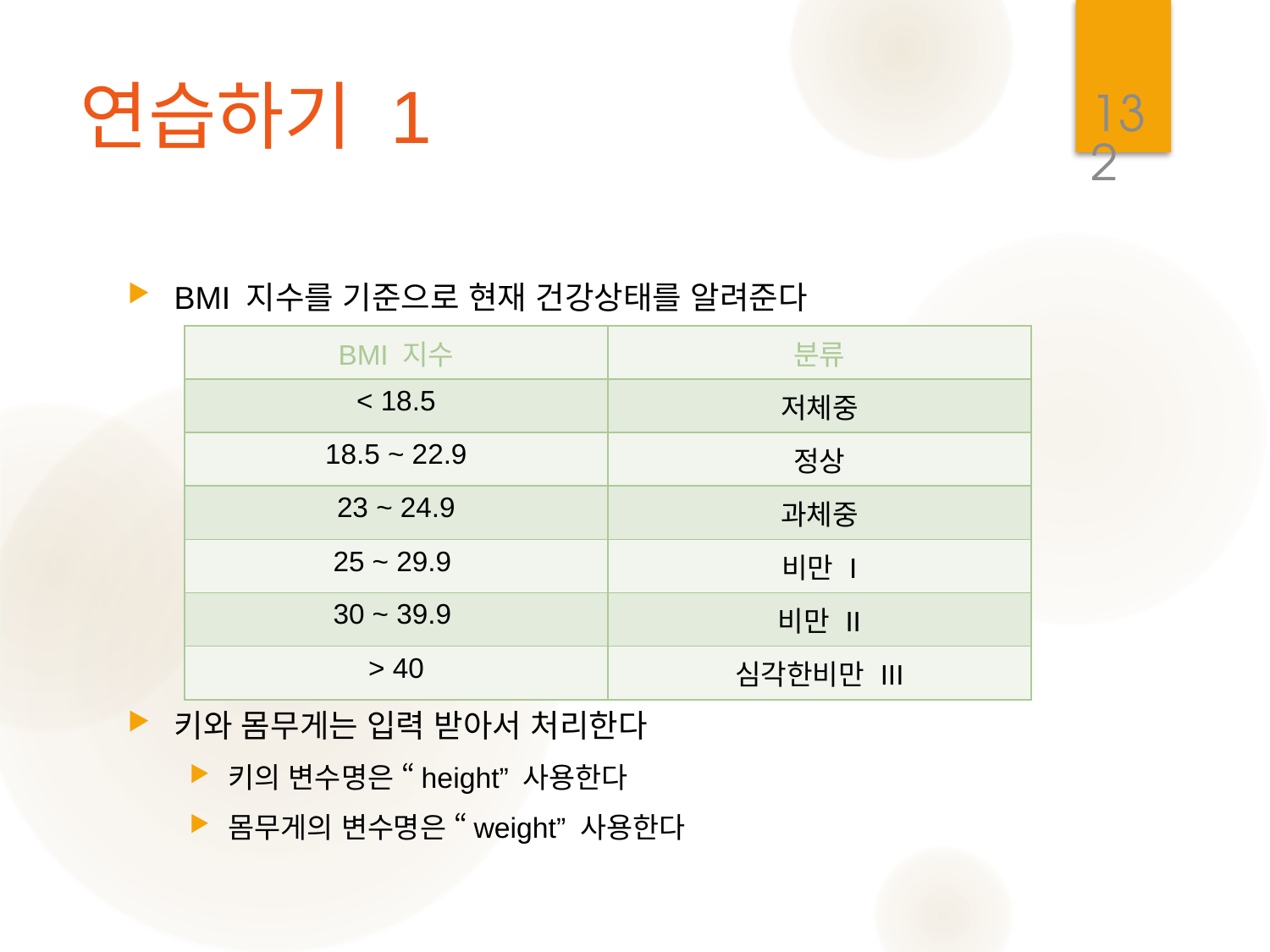

132
# 연습하기 1
BMI 지수를 기준으로 현재 건강상태를 알려준다

키와 몸무게는 입력 받아서 처리한다
키의 변수명은 “height” 사용한다
몸무게의 변수명은 “weight” 사용한다

| BMI 지수 | 분류 |
| --- | --- |
| < 18.5 | 저체중 |
| 18.5 ~ 22.9 | 정상 |
| 23 ~ 24.9 | 과체중 |
| 25 ~ 29.9 | 비만 I |
| 30 ~ 39.9 | 비만 II |
| > 40 | 심각한비만 III |